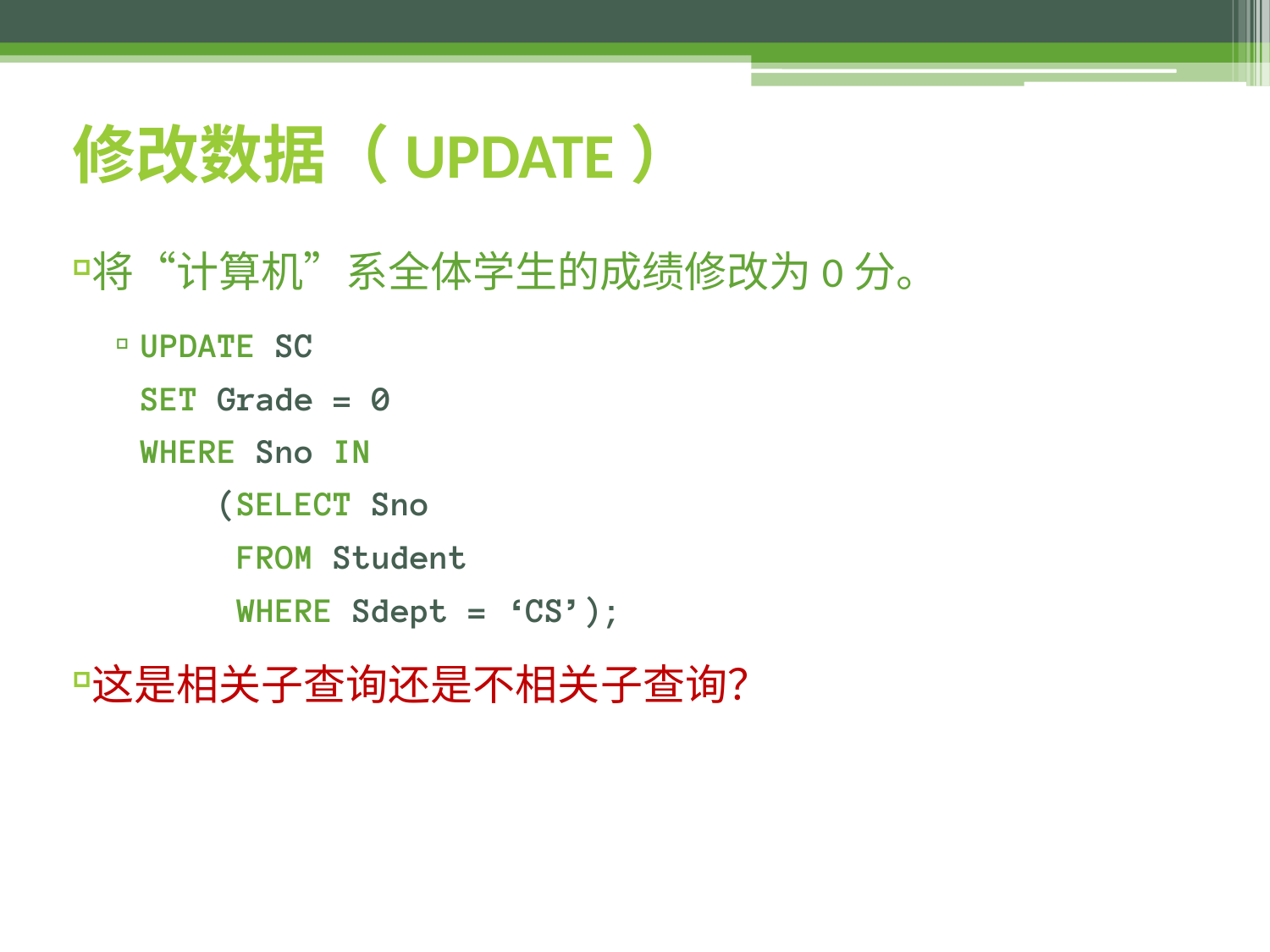

# 修改数据（UPDATE）
将“计算机”系全体学生的成绩修改为0分。
UPDATE SC
SET Grade = 0
WHERE Sno IN
    (SELECT Sno
     FROM Student
     WHERE Sdept = ‘CS’);
这是相关子查询还是不相关子查询？